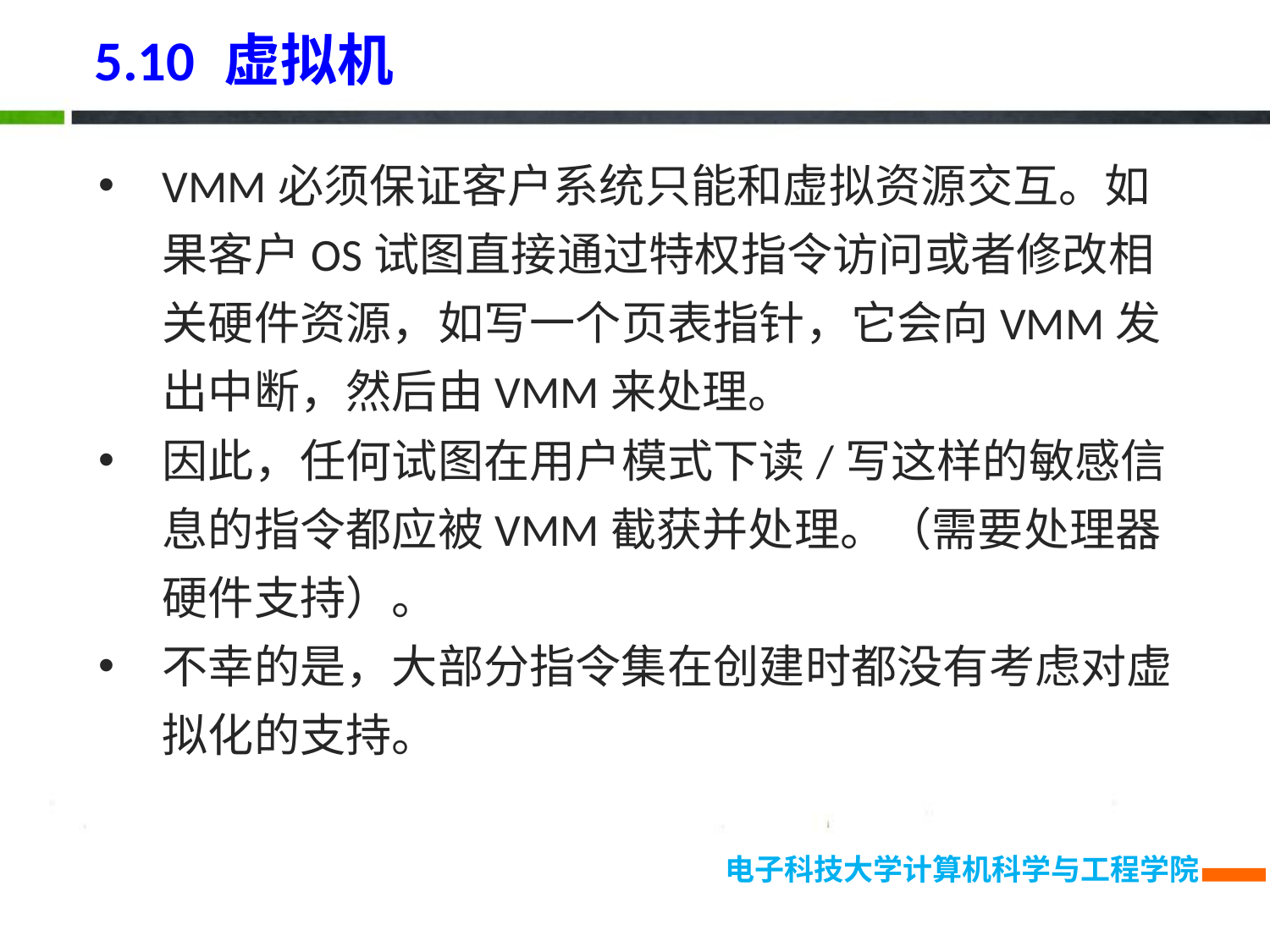

5.10 虚拟机
VMM必须保证客户系统只能和虚拟资源交互。如果客户OS试图直接通过特权指令访问或者修改相关硬件资源，如写一个页表指针，它会向VMM发出中断，然后由VMM来处理。
因此，任何试图在用户模式下读/写这样的敏感信息的指令都应被VMM截获并处理。（需要处理器硬件支持）。
不幸的是，大部分指令集在创建时都没有考虑对虚拟化的支持。
141